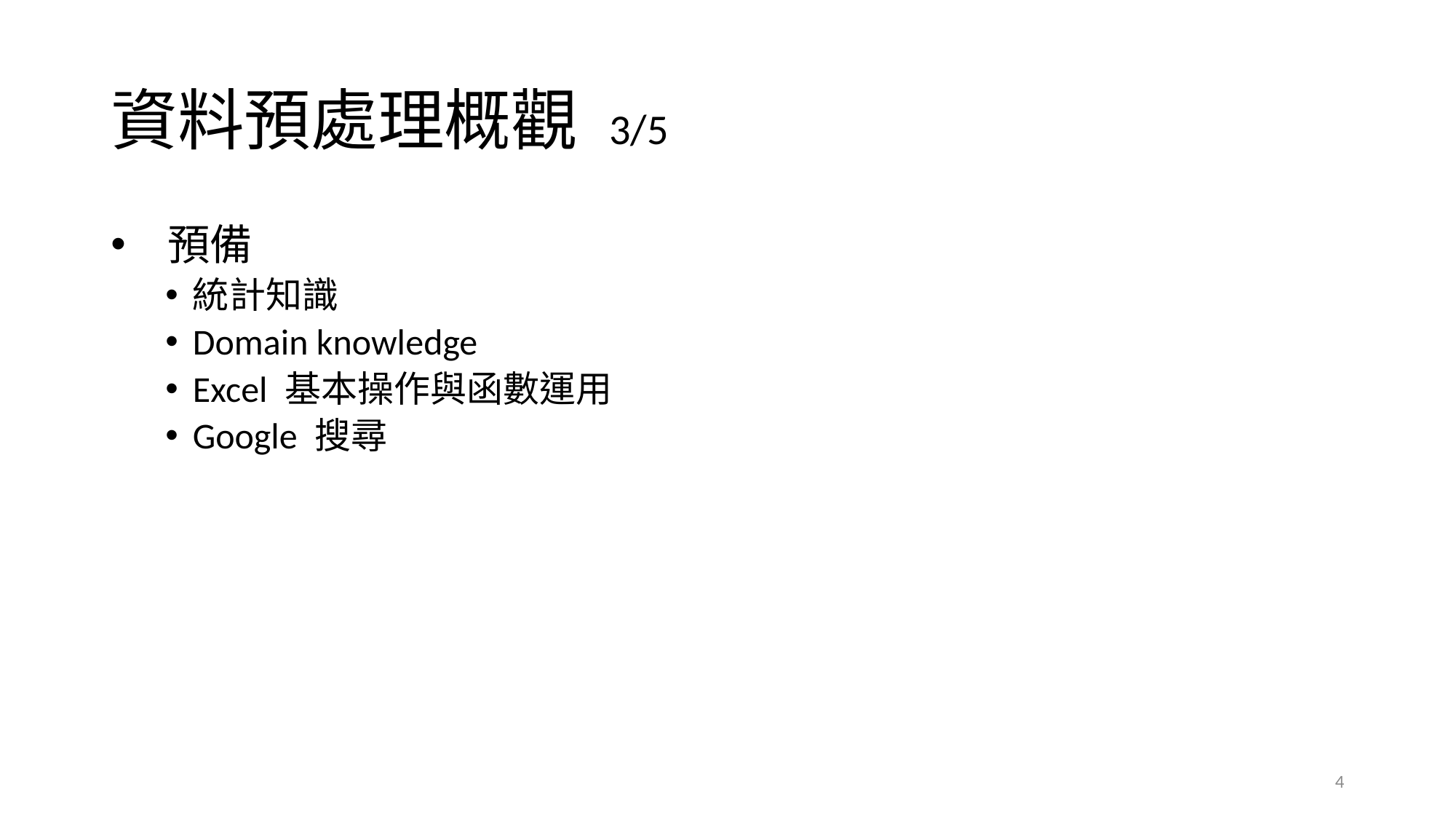

# 資料預處理概觀 3/5
  預備
統計知識
Domain knowledge
Excel 基本操作與函數運用
Google 搜尋

4